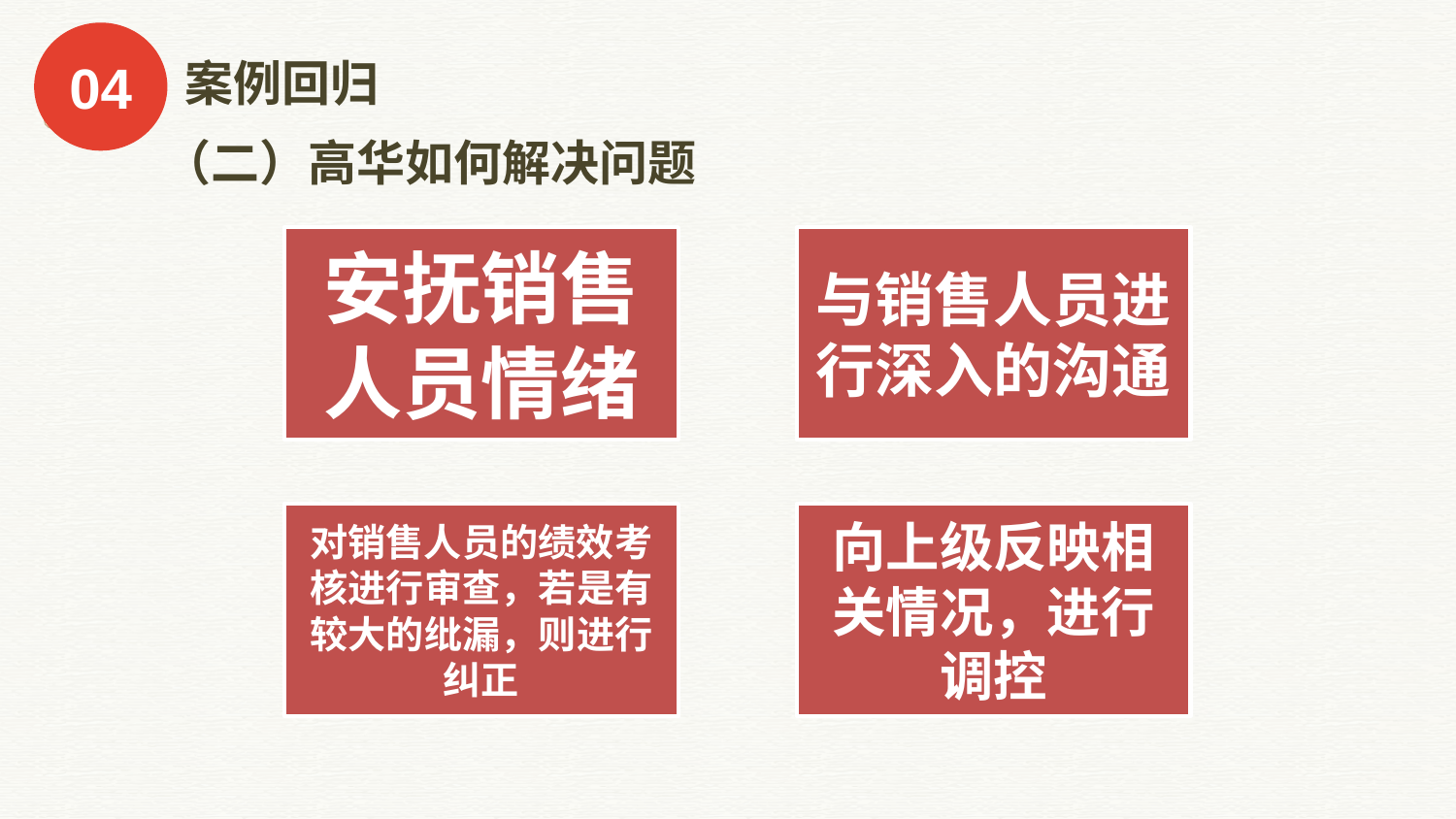

04
案例回归
（二）高华如何解决问题
安抚销售人员情绪
与销售人员进行深入的沟通
对销售人员的绩效考核进行审查，若是有较大的纰漏，则进行纠正
向上级反映相关情况，进行调控